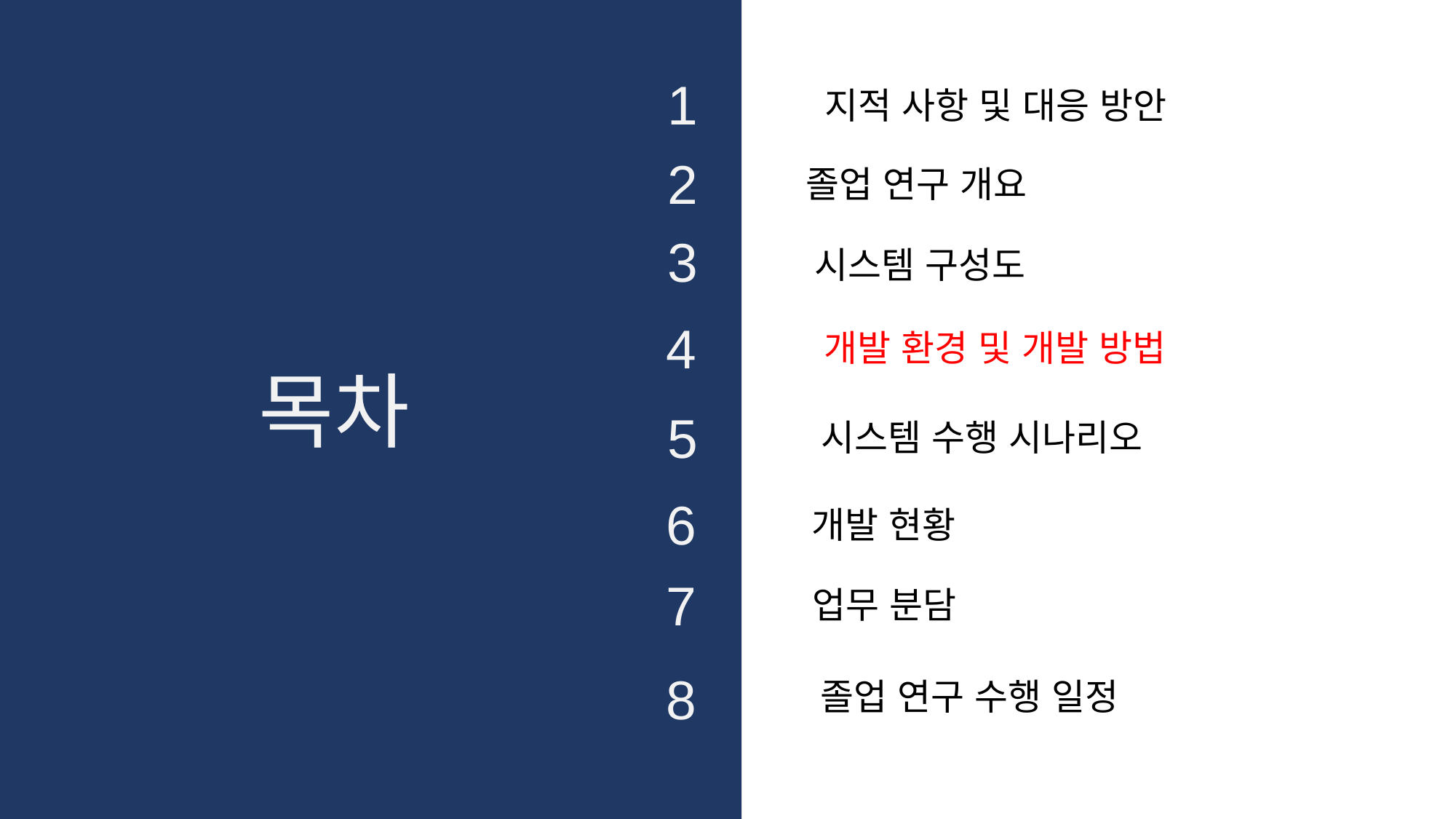

1
지적 사항 및 대응 방안
2
졸업 연구 개요
3
시스템 구성도
4
개발 환경 및 개발 방법
목차
5
시스템 수행 시나리오
6
개발 현황
7
업무 분담
8
졸업 연구 수행 일정